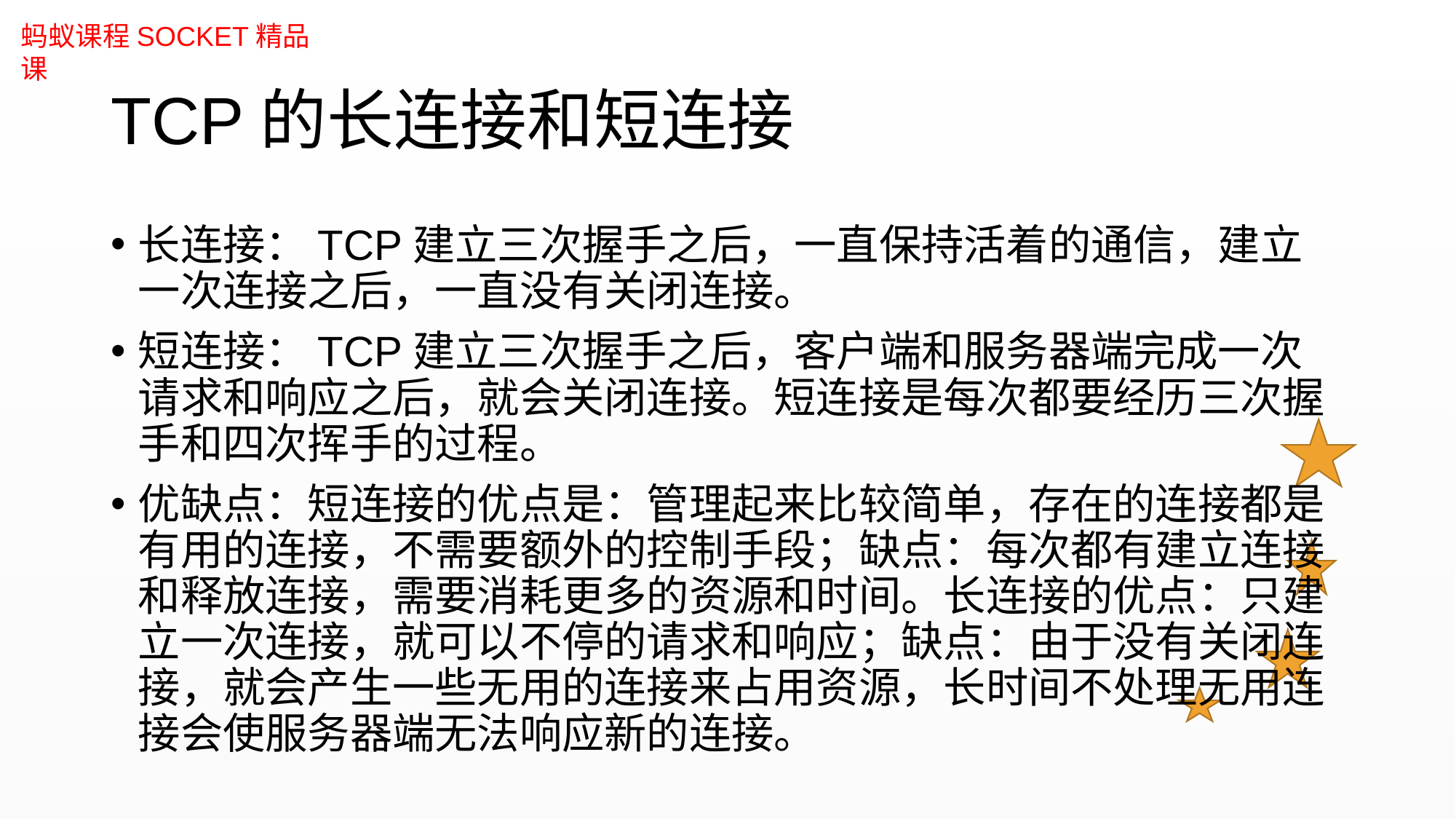

# TCP的长连接和短连接
长连接：TCP建立三次握手之后，一直保持活着的通信，建立一次连接之后，一直没有关闭连接。
短连接：TCP建立三次握手之后，客户端和服务器端完成一次请求和响应之后，就会关闭连接。短连接是每次都要经历三次握手和四次挥手的过程。
优缺点：短连接的优点是：管理起来比较简单，存在的连接都是有用的连接，不需要额外的控制手段；缺点：每次都有建立连接和释放连接，需要消耗更多的资源和时间。长连接的优点：只建立一次连接，就可以不停的请求和响应；缺点：由于没有关闭连接，就会产生一些无用的连接来占用资源，长时间不处理无用连接会使服务器端无法响应新的连接。